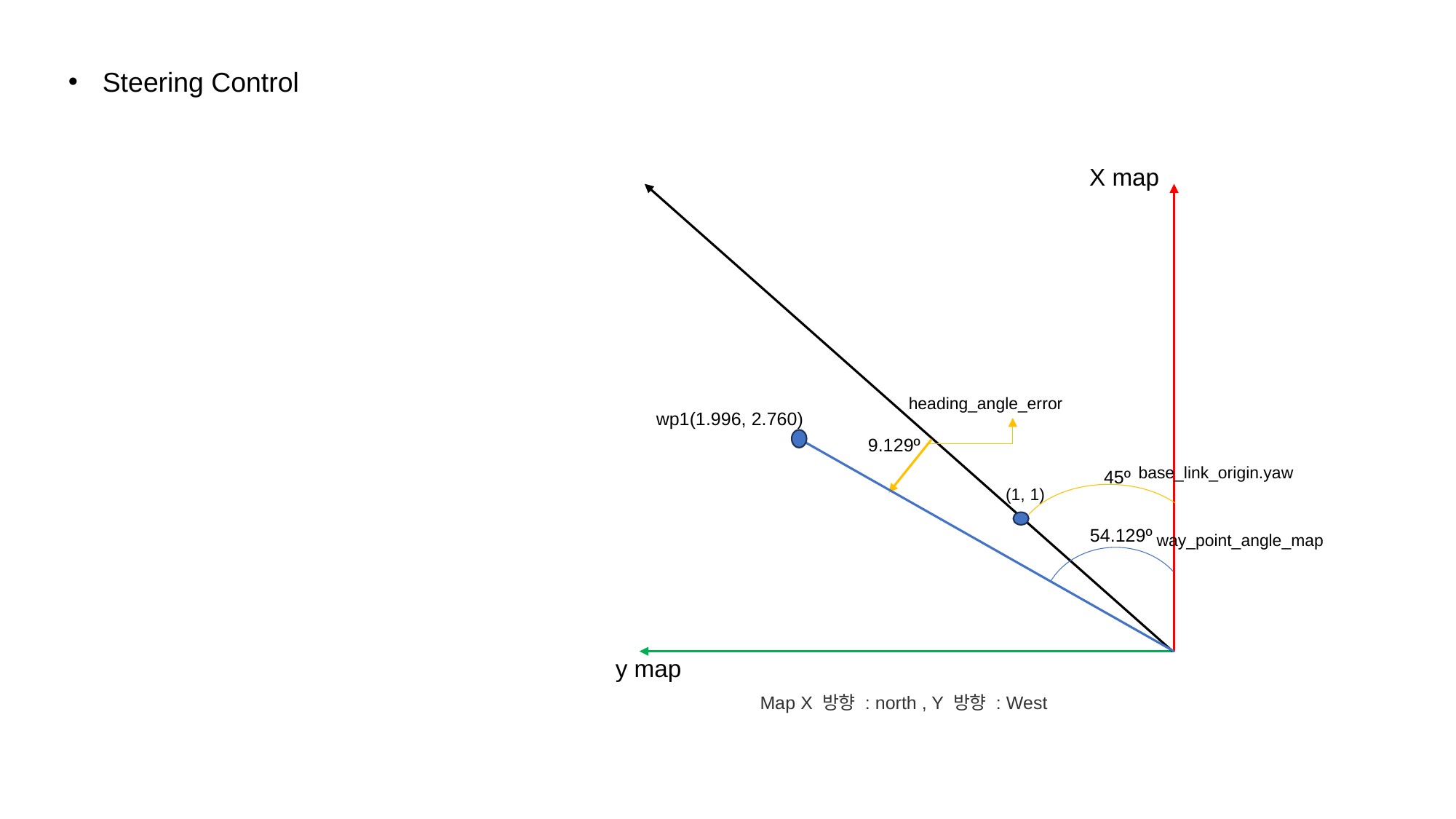

Steering Control
X map
heading_angle_error
wp1(1.996, 2.760)
9.129º

base_link_origin.yaw
45º
(1, 1)

54.129º
way_point_angle_map

y map
Map X 방향 : north , Y 방향 : West